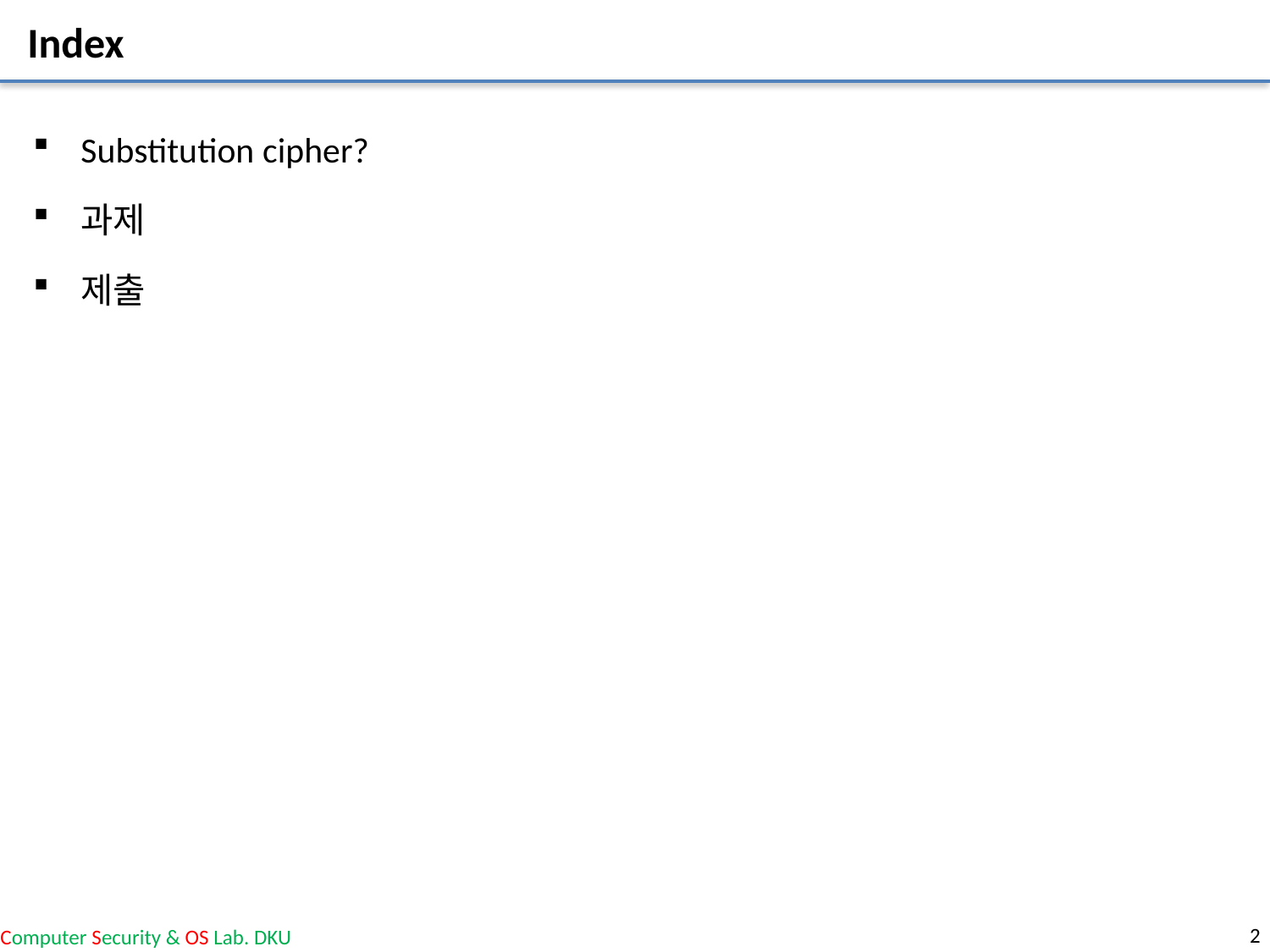

# Index
Substitution cipher?
과제
제출

2